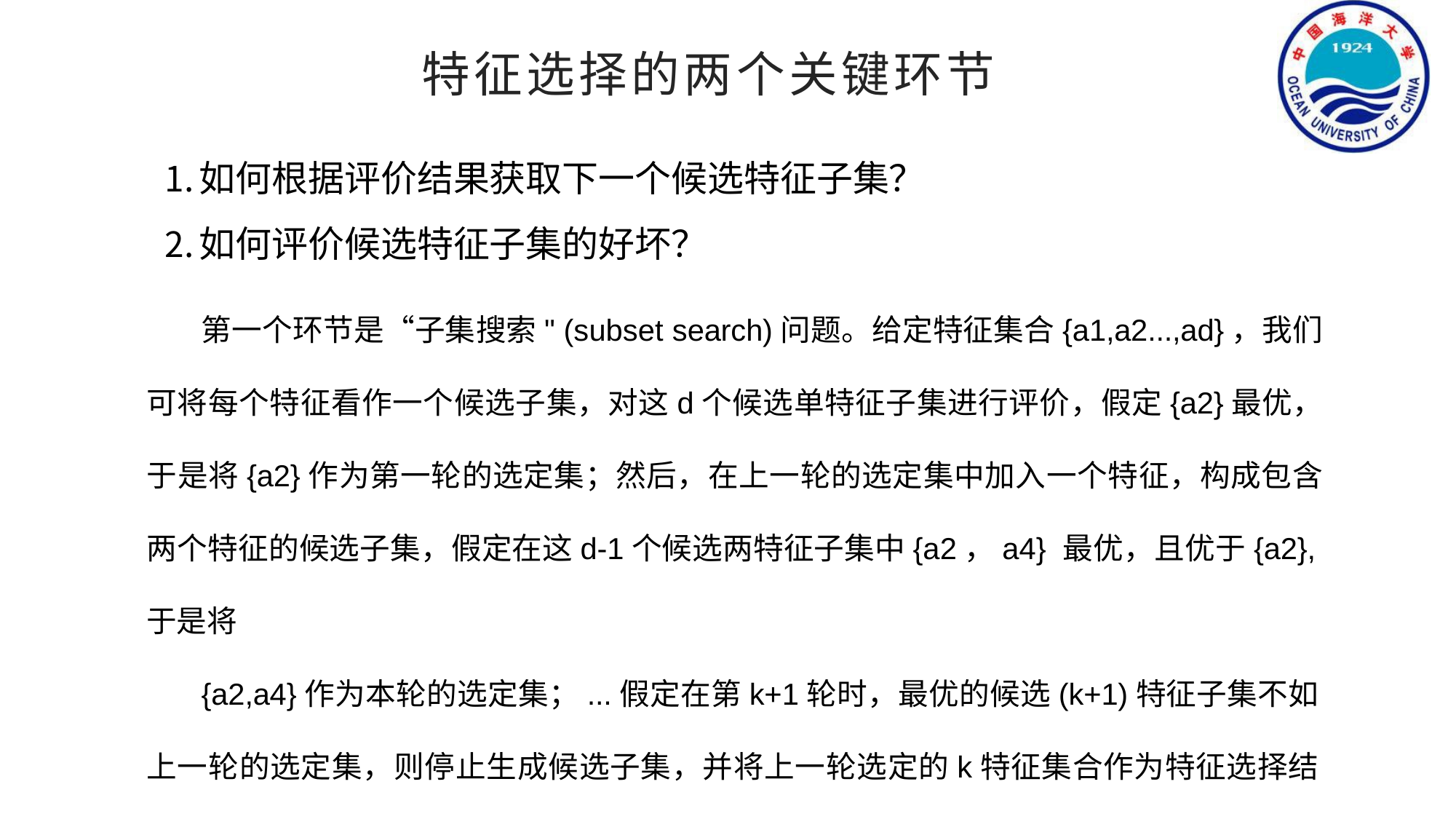

# 特征选择的两个关键环节
如何根据评价结果获取下一个候选特征子集？
如何评价候选特征子集的好坏？
第一个环节是“子集搜索" (subset search)问题。给定特征集合{a1,a2...,ad}，我们可将每个特征看作一个候选子集，对这d个候选单特征子集进行评价，假定{a2}最优，于是将{a2}作为第一轮的选定集；然后，在上一轮的选定集中加入一个特征，构成包含两个特征的候选子集，假定在这d-1个候选两特征子集中{a2，a4} 最优，且优于{a2},于是将
{a2,a4}作为本轮的选定集；...假定在第k+1轮时，最优的候选(k+1)特征子集不如上一轮的选定集，则停止生成候选子集，并将上一轮选定的k特征集合作为特征选择结果。这样逐渐增加相关特征的策略称为“前向”(forward)搜索.